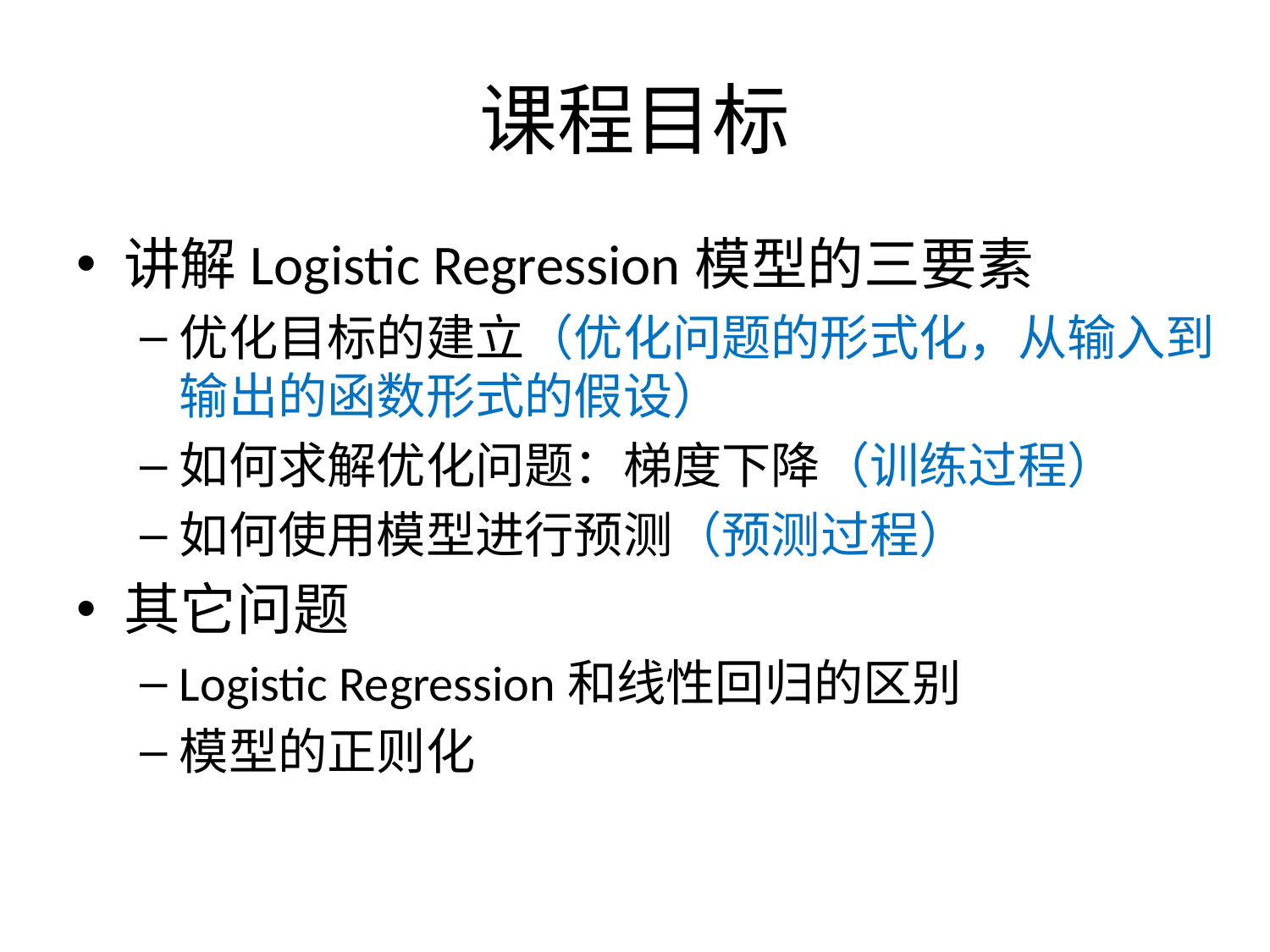

# 课程目标
讲解Logistic Regression模型的三要素
优化目标的建立（优化问题的形式化，从输入到输出的函数形式的假设）
如何求解优化问题：梯度下降（训练过程）
如何使用模型进行预测（预测过程）
其它问题
Logistic Regression和线性回归的区别
模型的正则化